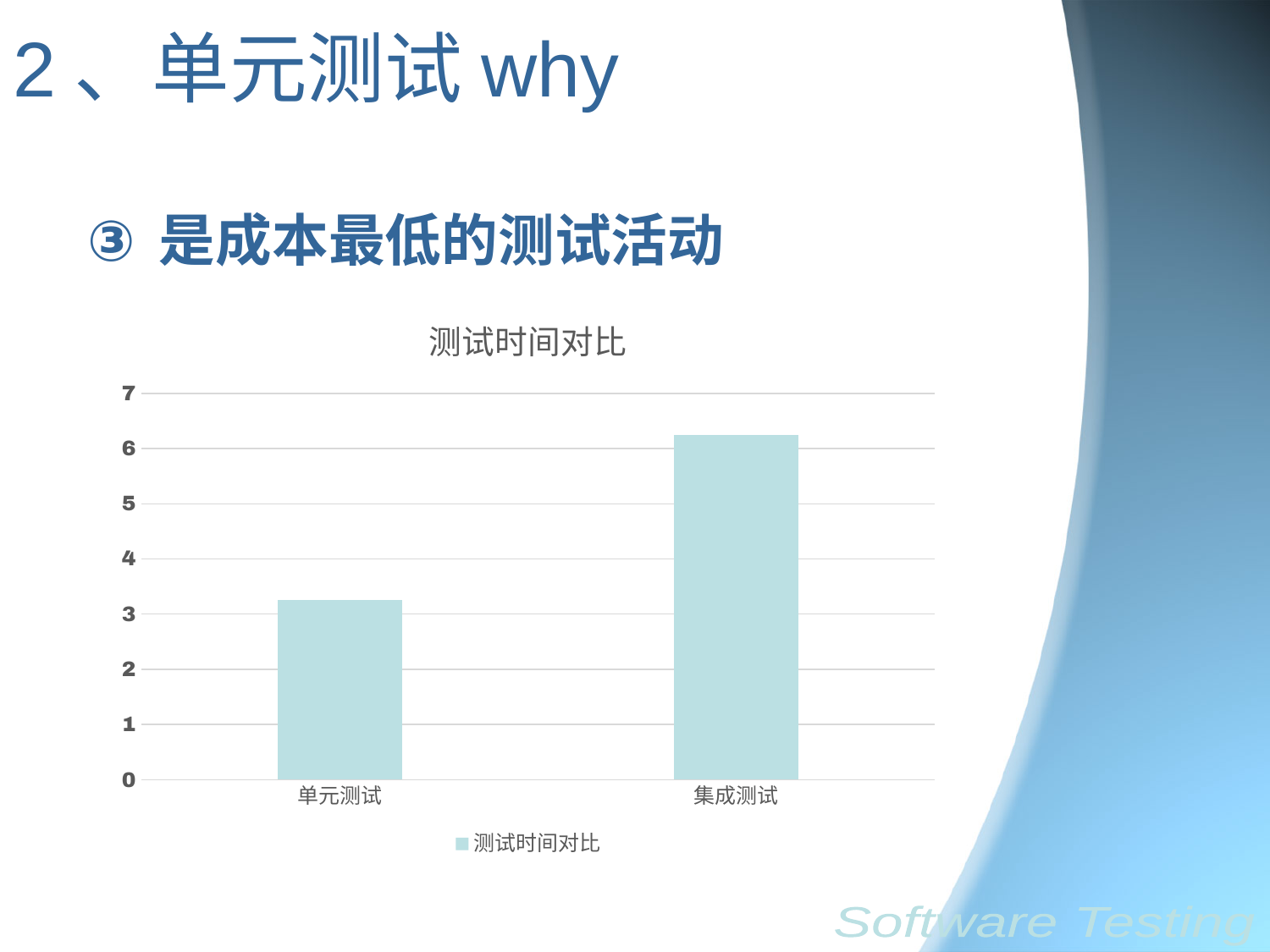

# 2、单元测试why

是成本最低的测试活动

### Chart:

| Category | 测试时间对比 |
|---|---|
| 单元测试 | 3.25 |
| 集成测试 | 6.25 |